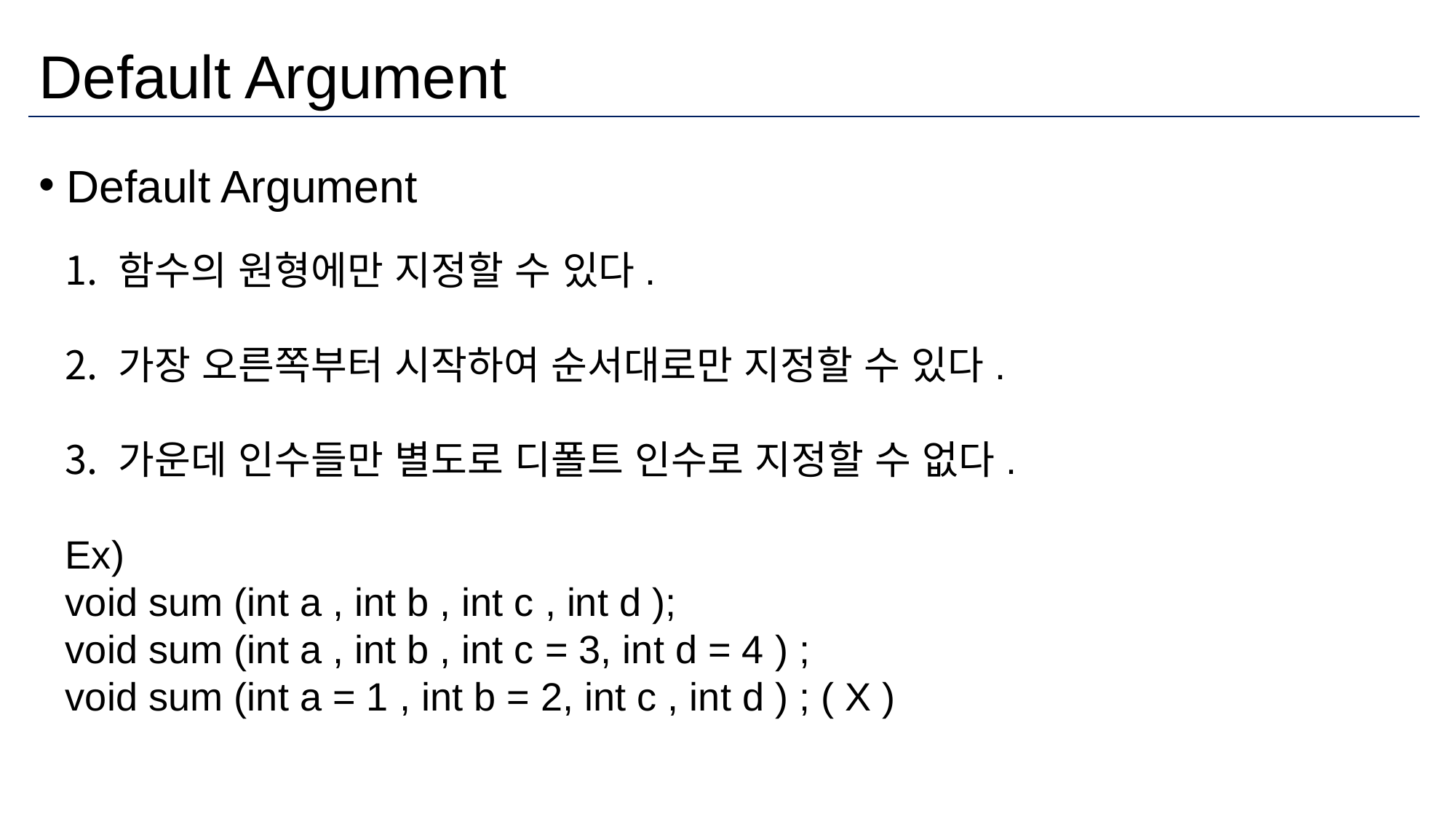

# Default Argument
Default Argument

 함수의 원형에만 지정할 수 있다.

 가장 오른쪽부터 시작하여 순서대로만 지정할 수 있다.

 가운데 인수들만 별도로 디폴트 인수로 지정할 수 없다.

Ex)
void sum (int a , int b , int c , int d );
void sum (int a , int b , int c = 3, int d = 4 ) ;
void sum (int a = 1 , int b = 2, int c , int d ) ; ( X )